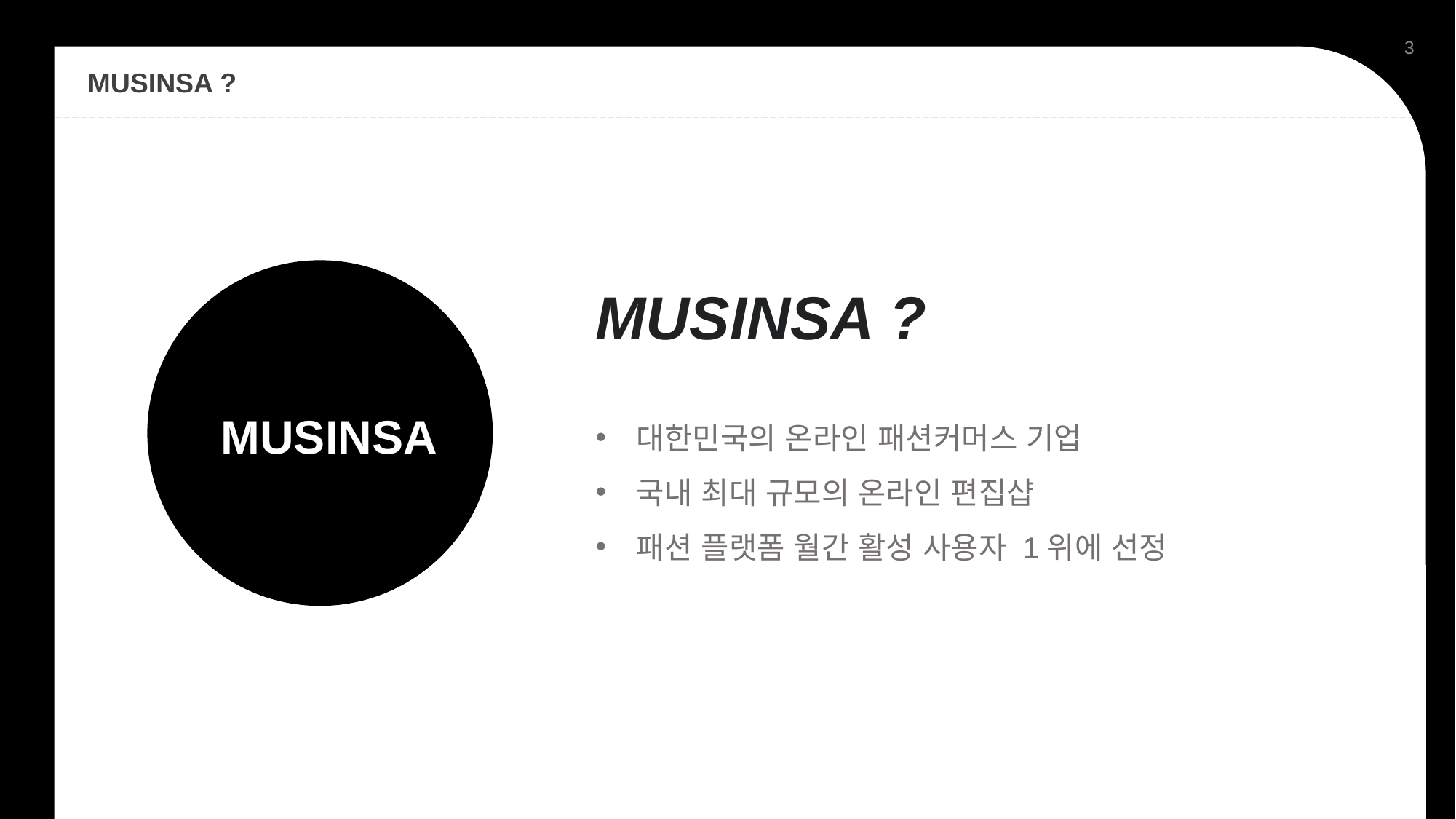

3

MUSINSA ?

MUSINSA ?

대한민국의 온라인 패션커머스 기업
국내 최대 규모의 온라인 편집샵
패션 플랫폼 월간 활성 사용자 1위에 선정
MUSINSA
POWER POINT PRESENTATION
Enjoy your stylish business and campus life with BIZCAM